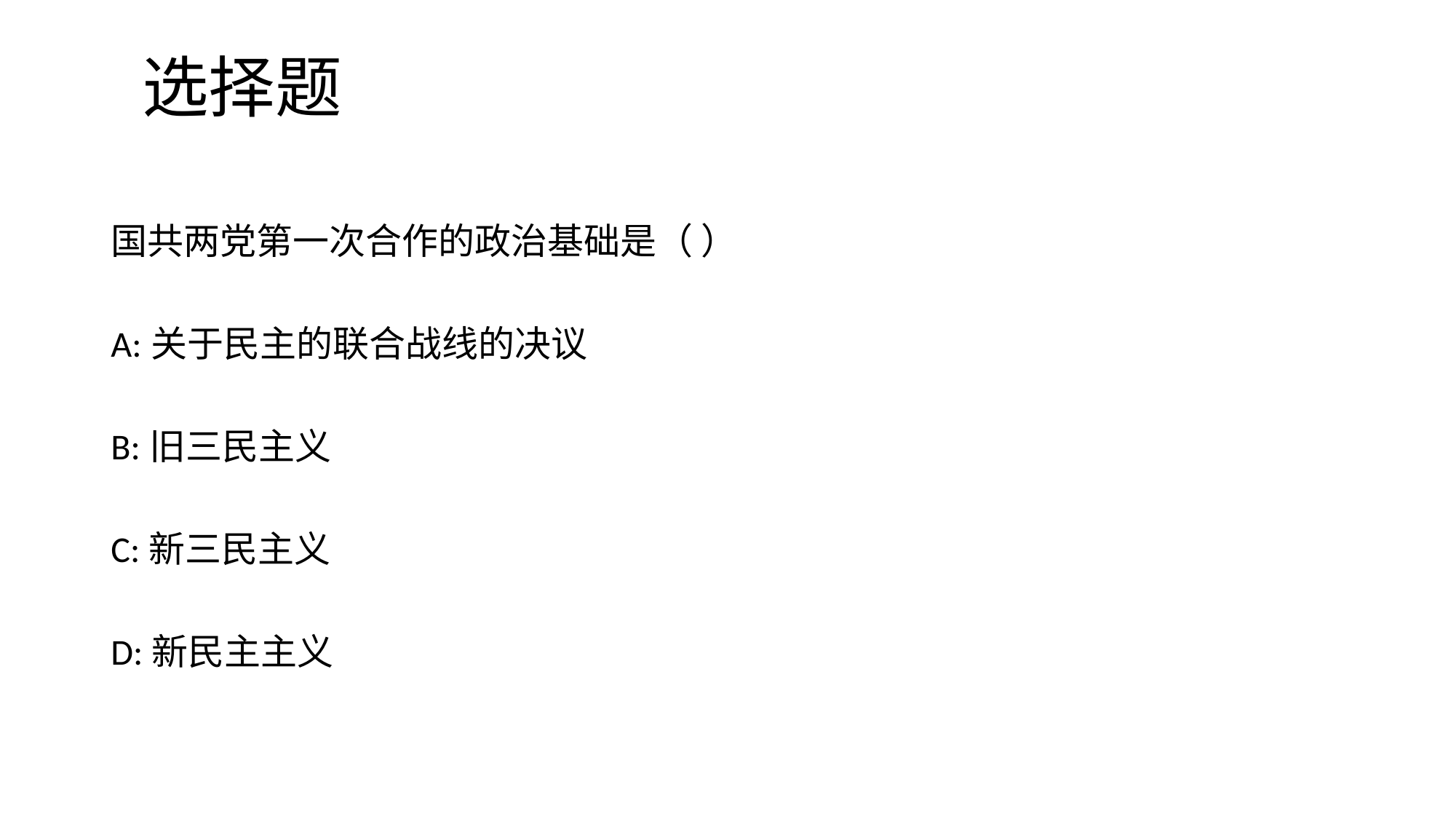

# 选择题
国共两党第一次合作的政治基础是（ ）
A:关于民主的联合战线的决议
B:旧三民主义
C:新三民主义
D:新民主主义